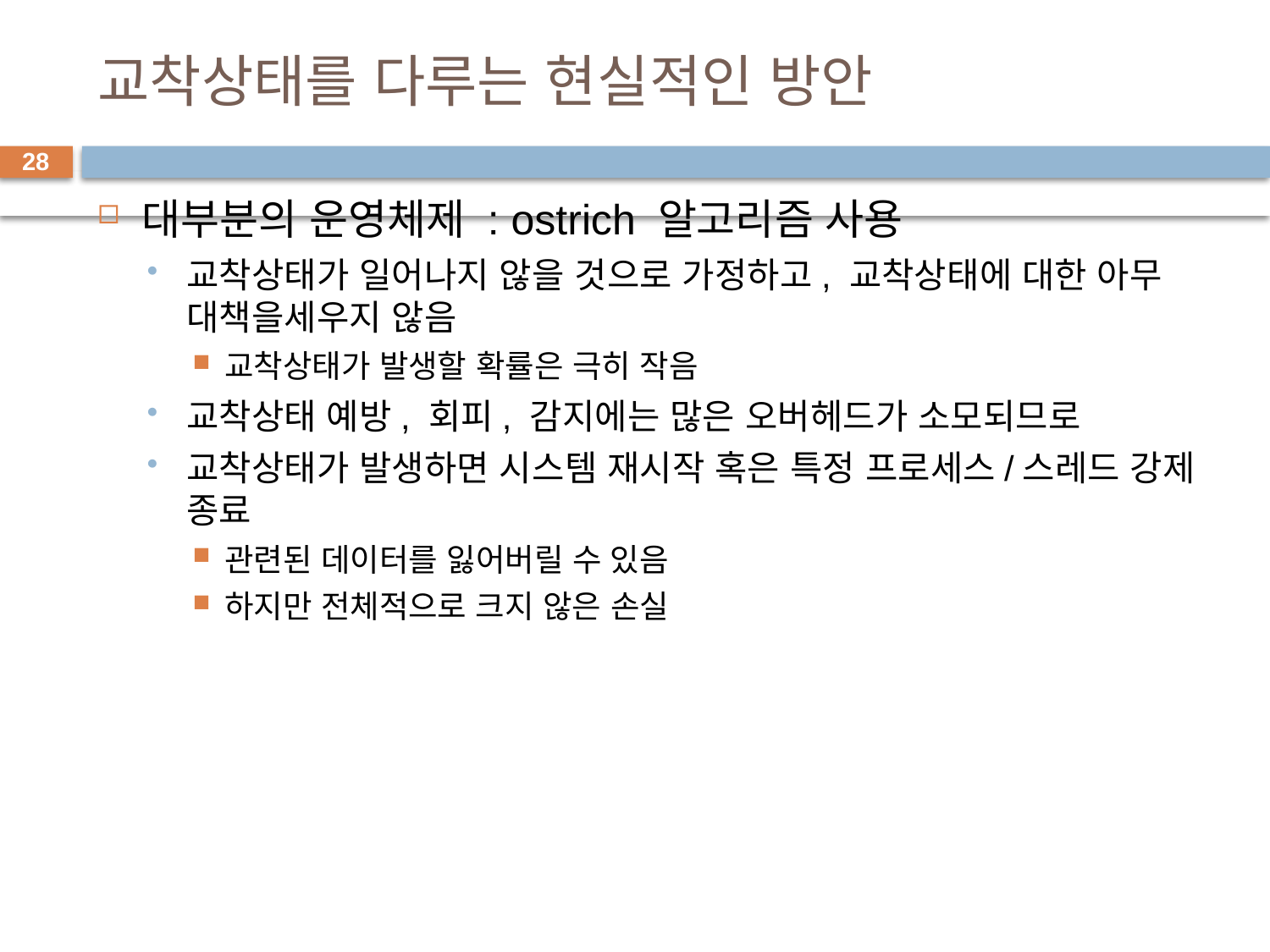

# 교착상태를 다루는 현실적인 방안
28
대부분의 운영체제 : ostrich 알고리즘 사용
교착상태가 일어나지 않을 것으로 가정하고, 교착상태에 대한 아무 대책을세우지 않음
교착상태가 발생할 확률은 극히 작음
교착상태 예방, 회피, 감지에는 많은 오버헤드가 소모되므로
교착상태가 발생하면 시스템 재시작 혹은 특정 프로세스/스레드 강제 종료
관련된 데이터를 잃어버릴 수 있음
하지만 전체적으로 크지 않은 손실